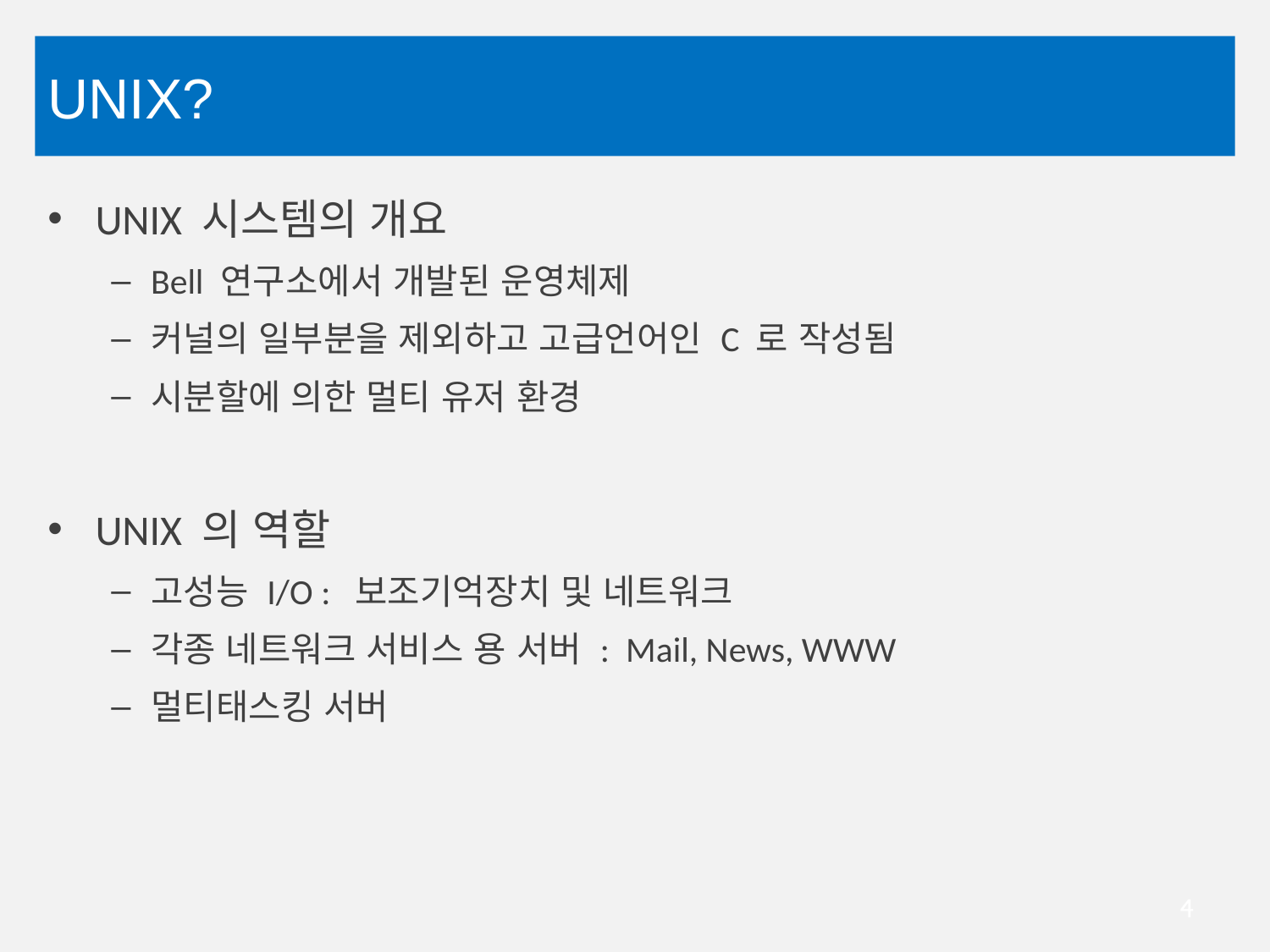

# UNIX?
UNIX 시스템의 개요
Bell 연구소에서 개발된 운영체제
커널의 일부분을 제외하고 고급언어인 C 로 작성됨
시분할에 의한 멀티 유저 환경

UNIX 의 역할
고성능 I/O :  보조기억장치 및 네트워크
각종 네트워크 서비스 용 서버 :  Mail, News, WWW
멀티태스킹 서버
4